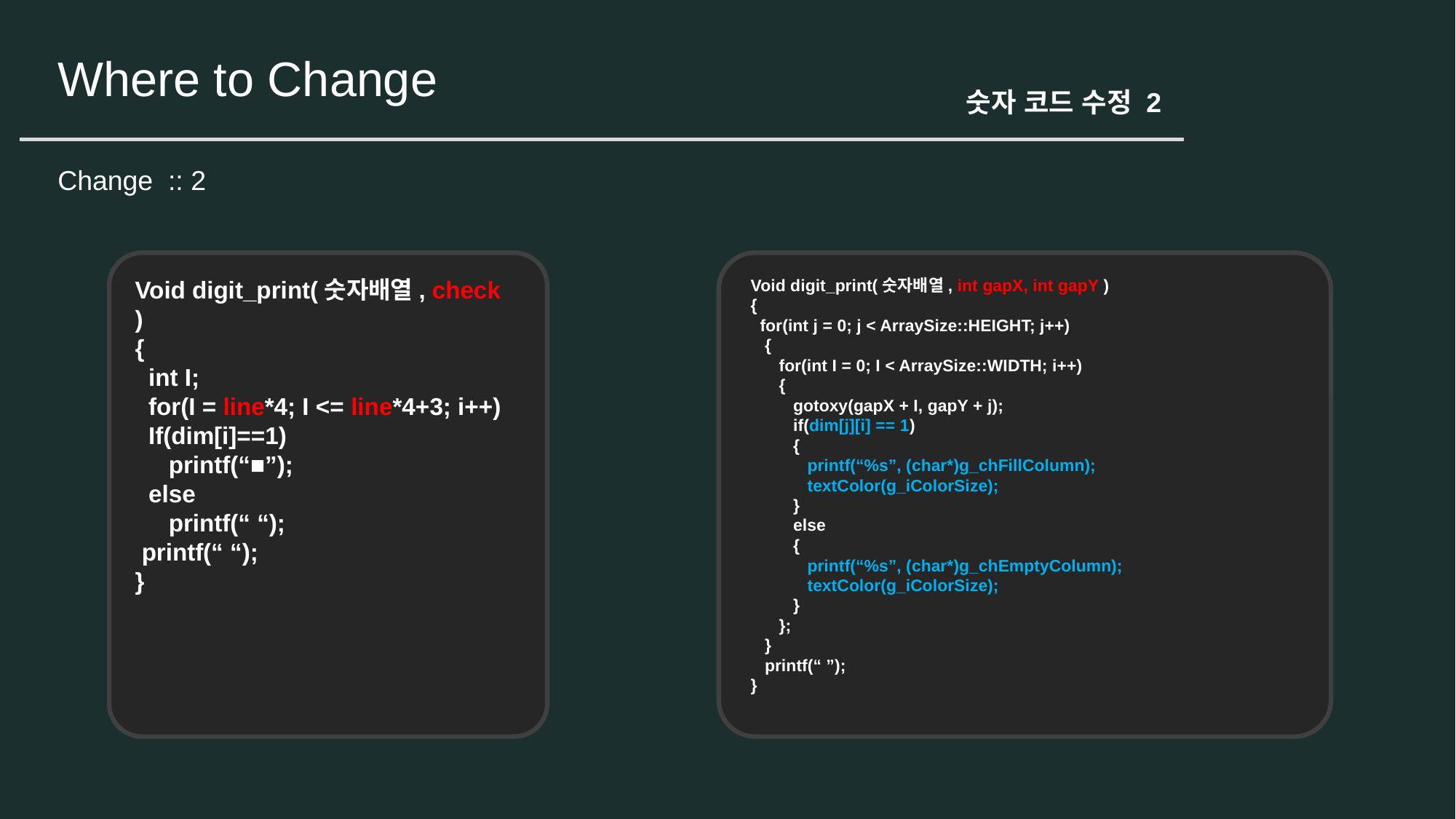

Where to Change
숫자 코드 수정 2
Change  :: 2

Void digit_print(숫자배열, int gapX, int gapY )
{
  for(int j = 0; j < ArraySize::HEIGHT; j++)
   {
      for(int I = 0; I < ArraySize::WIDTH; i++)
      {
         gotoxy(gapX + I, gapY + j);
         if(dim[j][i] == 1)
         {
            printf(“%s”, (char*)g_chFillColumn);
            textColor(g_iColorSize);
         }
         else
         {
            printf(“%s”, (char*)g_chEmptyColumn);
            textColor(g_iColorSize);
         }
      };
   }
   printf(“ ”);
}

Void digit_print(숫자배열, check )
{
  int I;
  for(I = line*4; I <= line*4+3; i++)
  If(dim[i]==1)
     printf(“■”);
  else
     printf(“ “);
 printf(“ “);
}